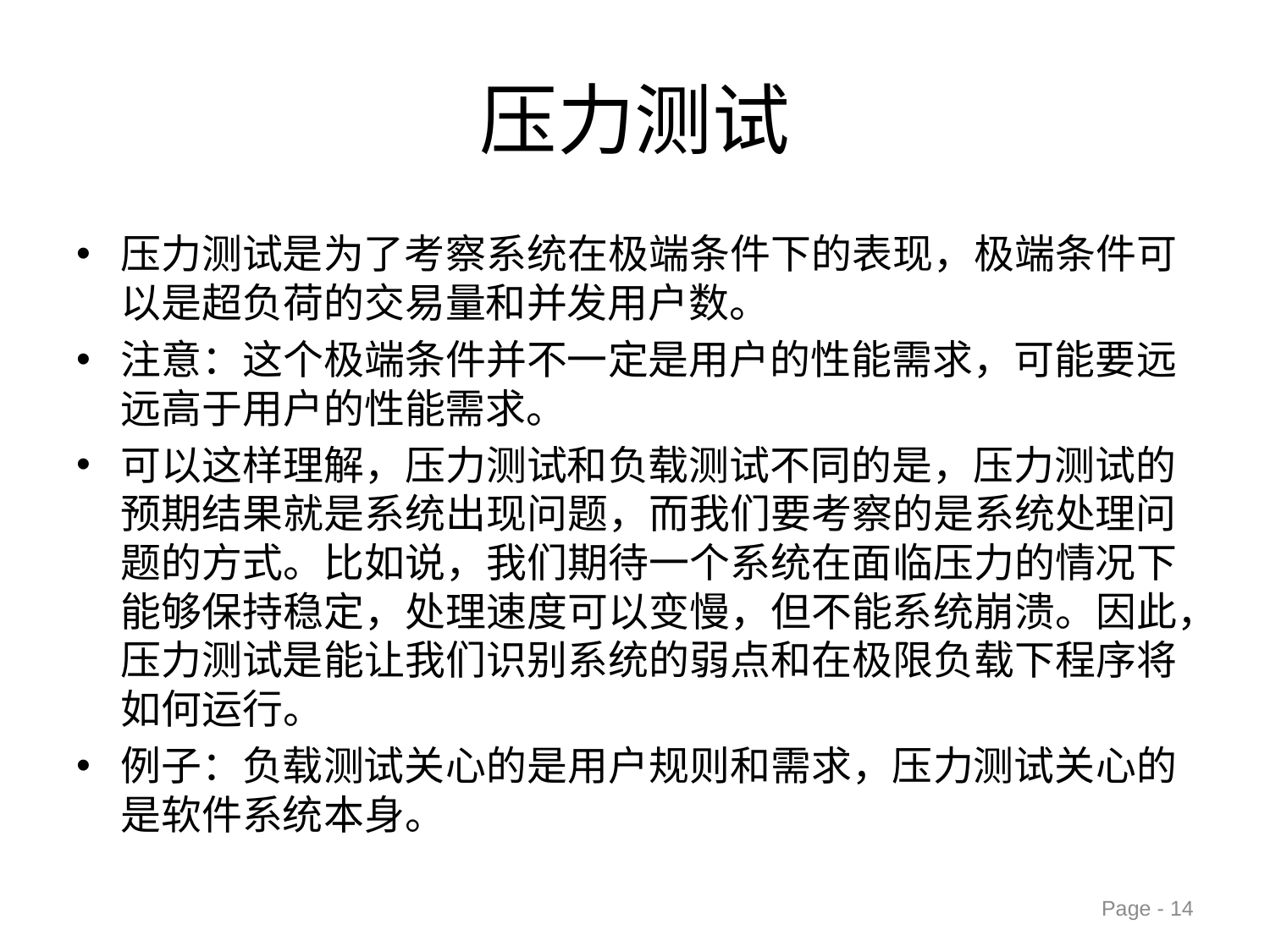

# 压力测试
压力测试是为了考察系统在极端条件下的表现，极端条件可以是超负荷的交易量和并发用户数。
注意：这个极端条件并不一定是用户的性能需求，可能要远远高于用户的性能需求。
可以这样理解，压力测试和负载测试不同的是，压力测试的预期结果就是系统出现问题，而我们要考察的是系统处理问题的方式。比如说，我们期待一个系统在面临压力的情况下能够保持稳定，处理速度可以变慢，但不能系统崩溃。因此，压力测试是能让我们识别系统的弱点和在极限负载下程序将如何运行。
例子：负载测试关心的是用户规则和需求，压力测试关心的是软件系统本身。

Page - 14